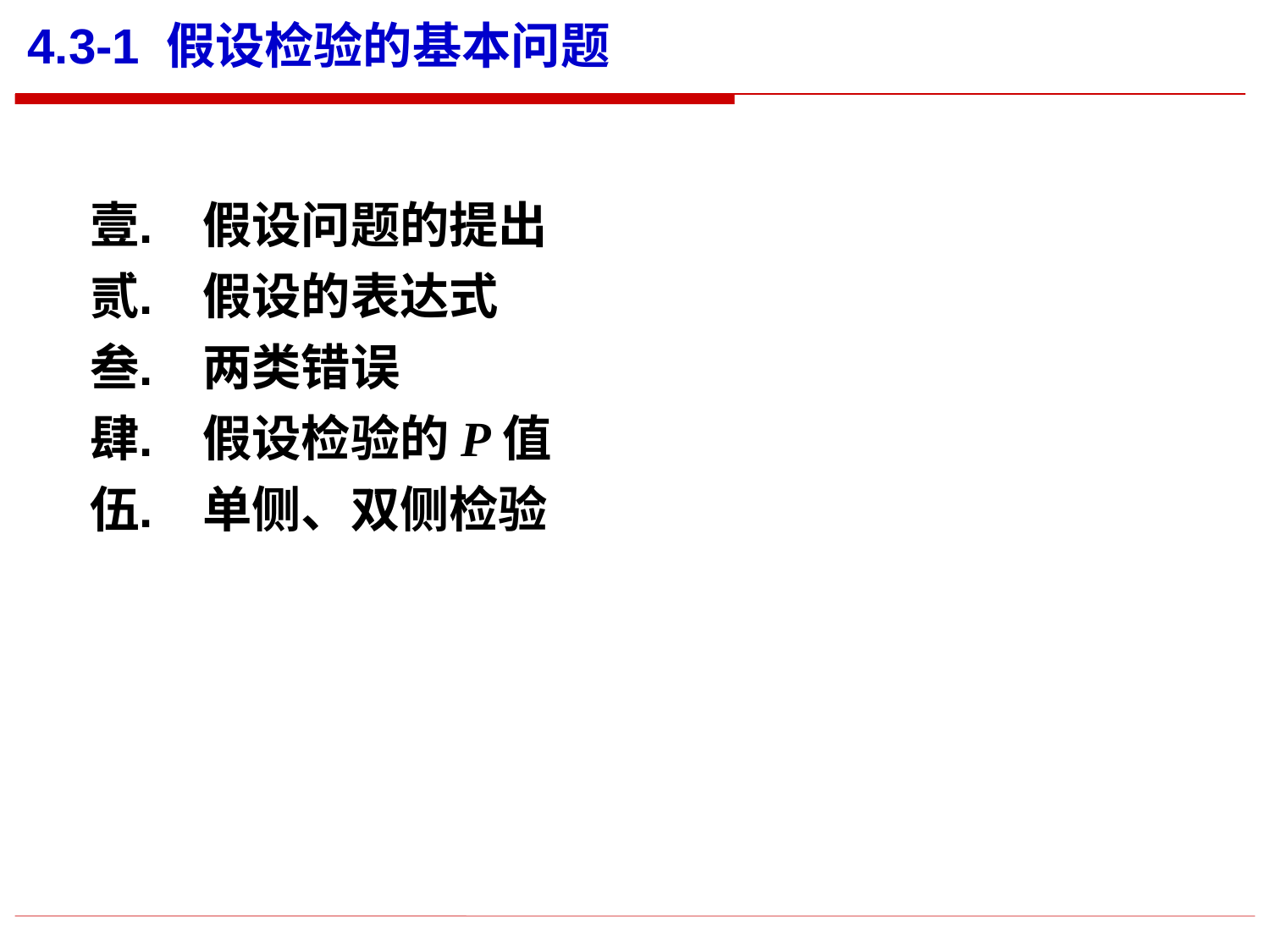

4.3-1 假设检验的基本问题
假设问题的提出
假设的表达式
两类错误
假设检验的P值
单侧、双侧检验